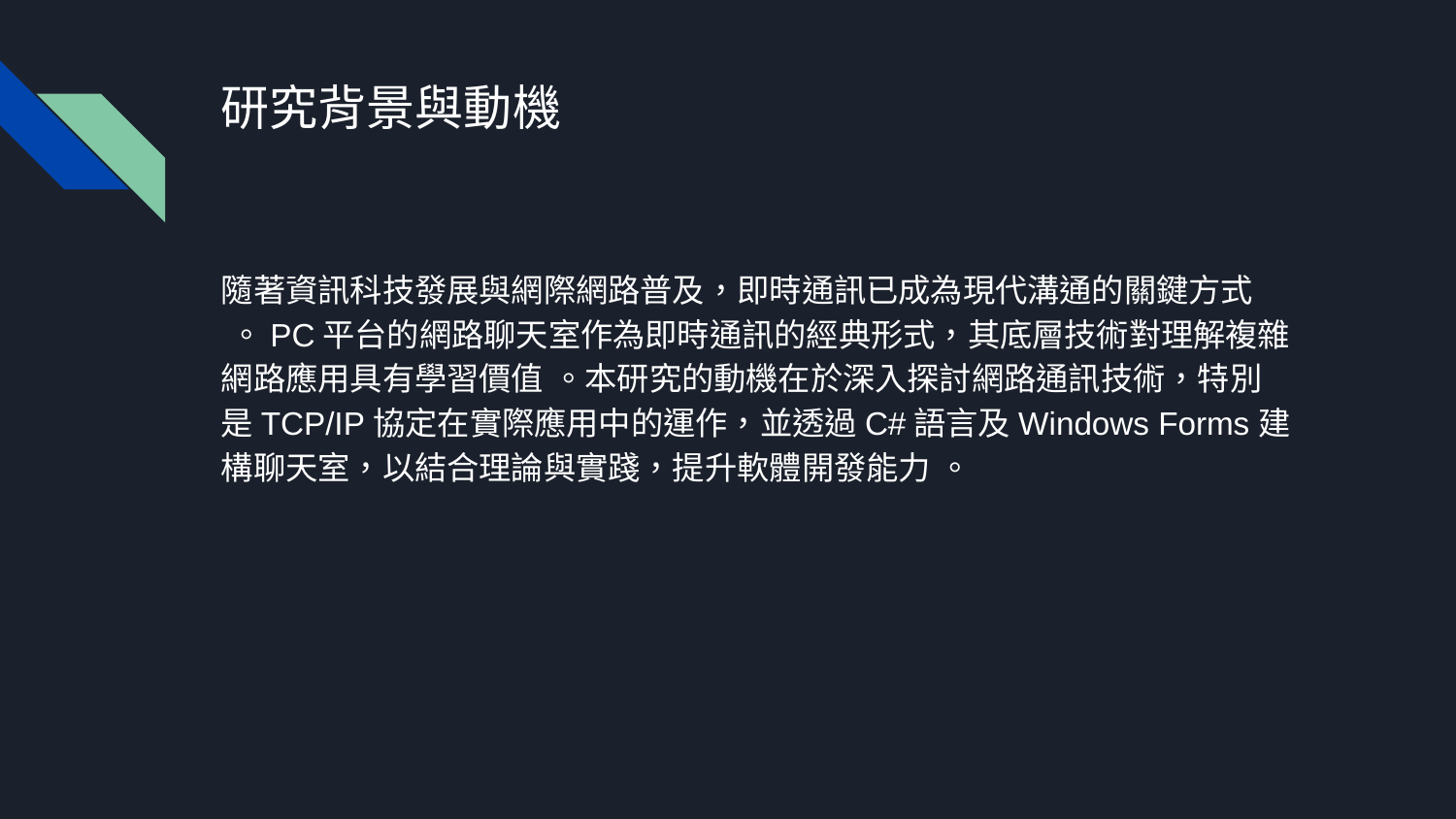

# 研究背景與動機
隨著資訊科技發展與網際網路普及，即時通訊已成為現代溝通的關鍵方式 。PC平台的網路聊天室作為即時通訊的經典形式，其底層技術對理解複雜網路應用具有學習價值 。本研究的動機在於深入探討網路通訊技術，特別是TCP/IP協定在實際應用中的運作，並透過C#語言及Windows Forms建構聊天室，以結合理論與實踐，提升軟體開發能力 。